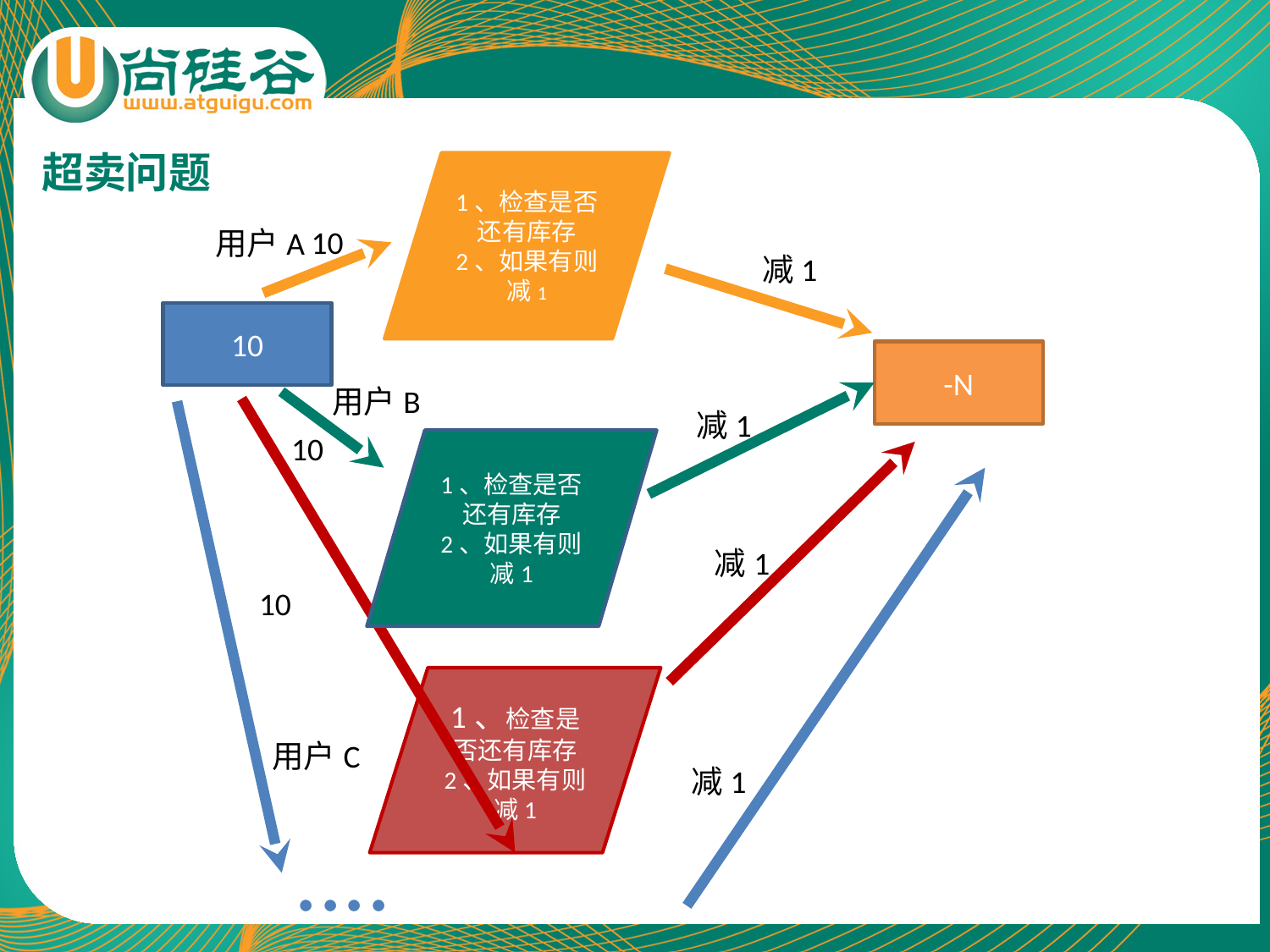

超卖问题
1、检查是否还有库存
2、如果有则减1
10
用户A
减1
10
-N
用户B
减1
10
1、检查是否还有库存
2、如果有则减1
减1
10
1、检查是否还有库存
2、如果有则减1
用户C
减1
....